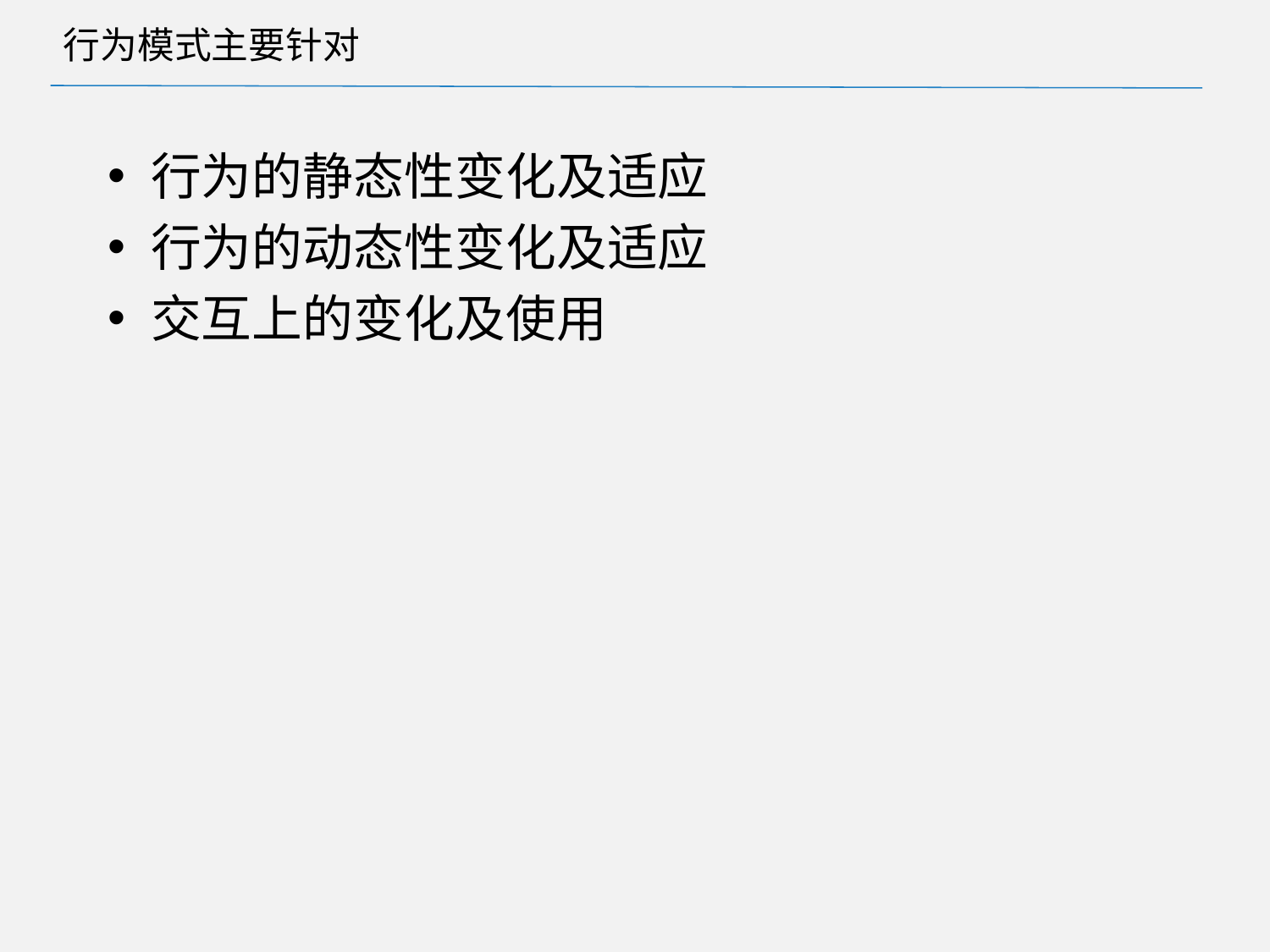

# 行为模式主要针对
行为的静态性变化及适应
行为的动态性变化及适应
交互上的变化及使用